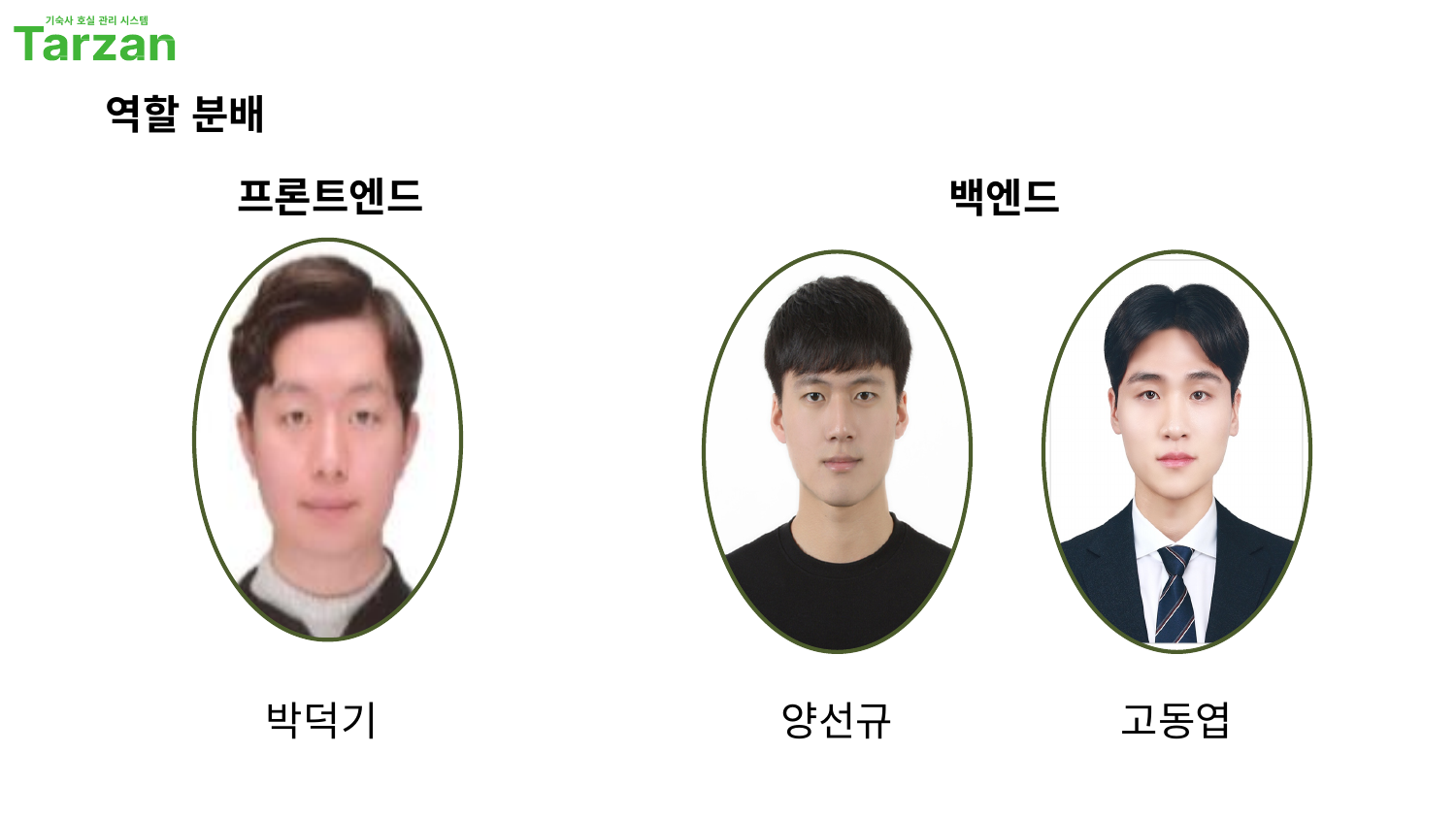

역할 분배
프론트엔드
백엔드

박덕기
양선규
고동엽